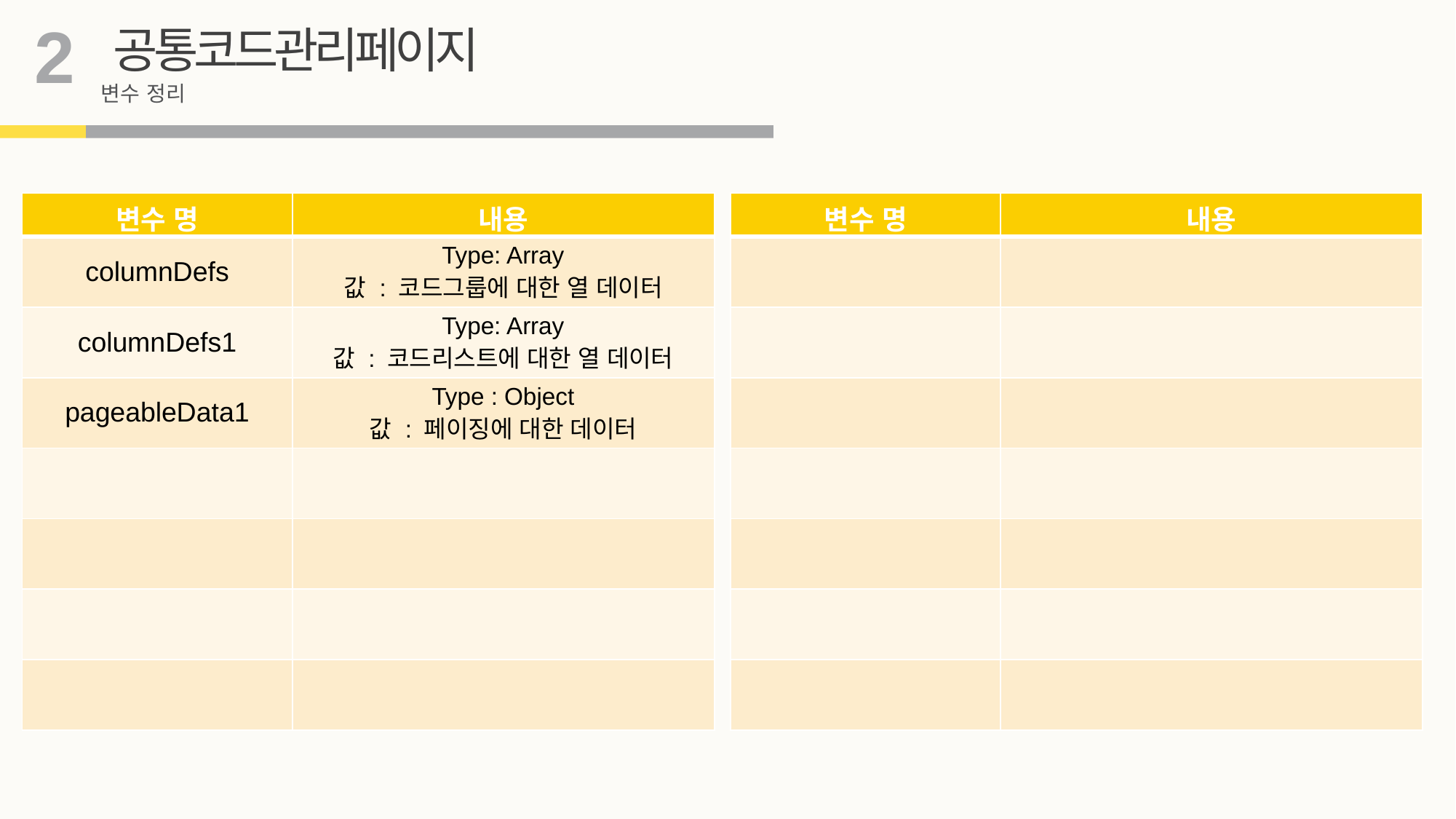

2
공통코드관리페이지
변수 정리

| 변수 명 | 내용 |
| --- | --- |
| columnDefs | Type: Array 값 : 코드그룹에 대한 열 데이터 |
| columnDefs1 | Type: Array 값 : 코드리스트에 대한 열 데이터 |
| pageableData1 | Type : Object 값 : 페이징에 대한 데이터 |
|  |  |
|  |  |
|  |  |
|  |  |
| 변수 명 | 내용 |
| --- | --- |
|  |  |
|  |  |
|  |  |
|  |  |
|  |  |
|  |  |
|  |  |